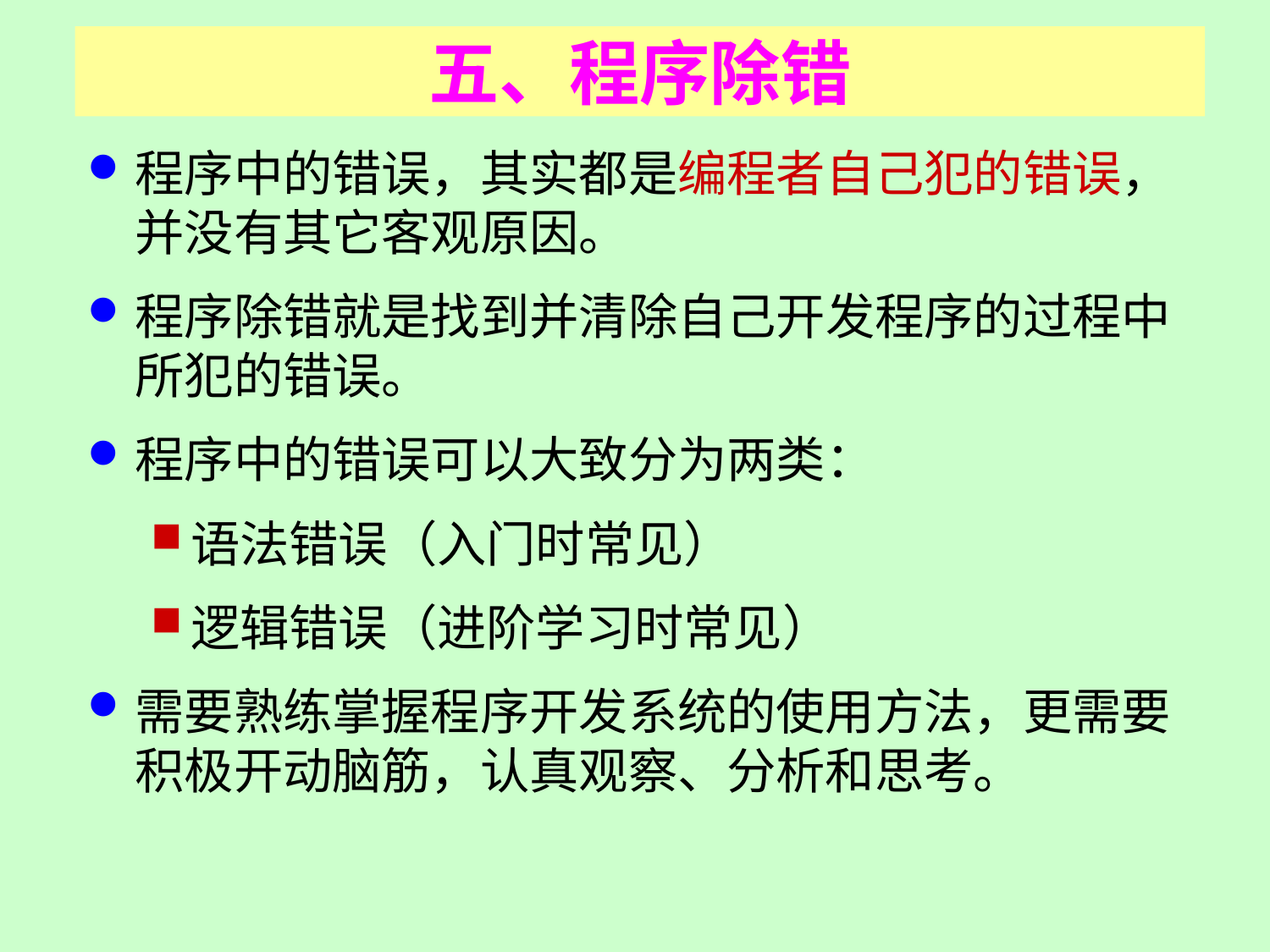

# 五、程序除错
程序中的错误，其实都是编程者自己犯的错误，并没有其它客观原因。
程序除错就是找到并清除自己开发程序的过程中所犯的错误。
程序中的错误可以大致分为两类：
语法错误（入门时常见）
逻辑错误（进阶学习时常见）
需要熟练掌握程序开发系统的使用方法，更需要积极开动脑筋，认真观察、分析和思考。

56